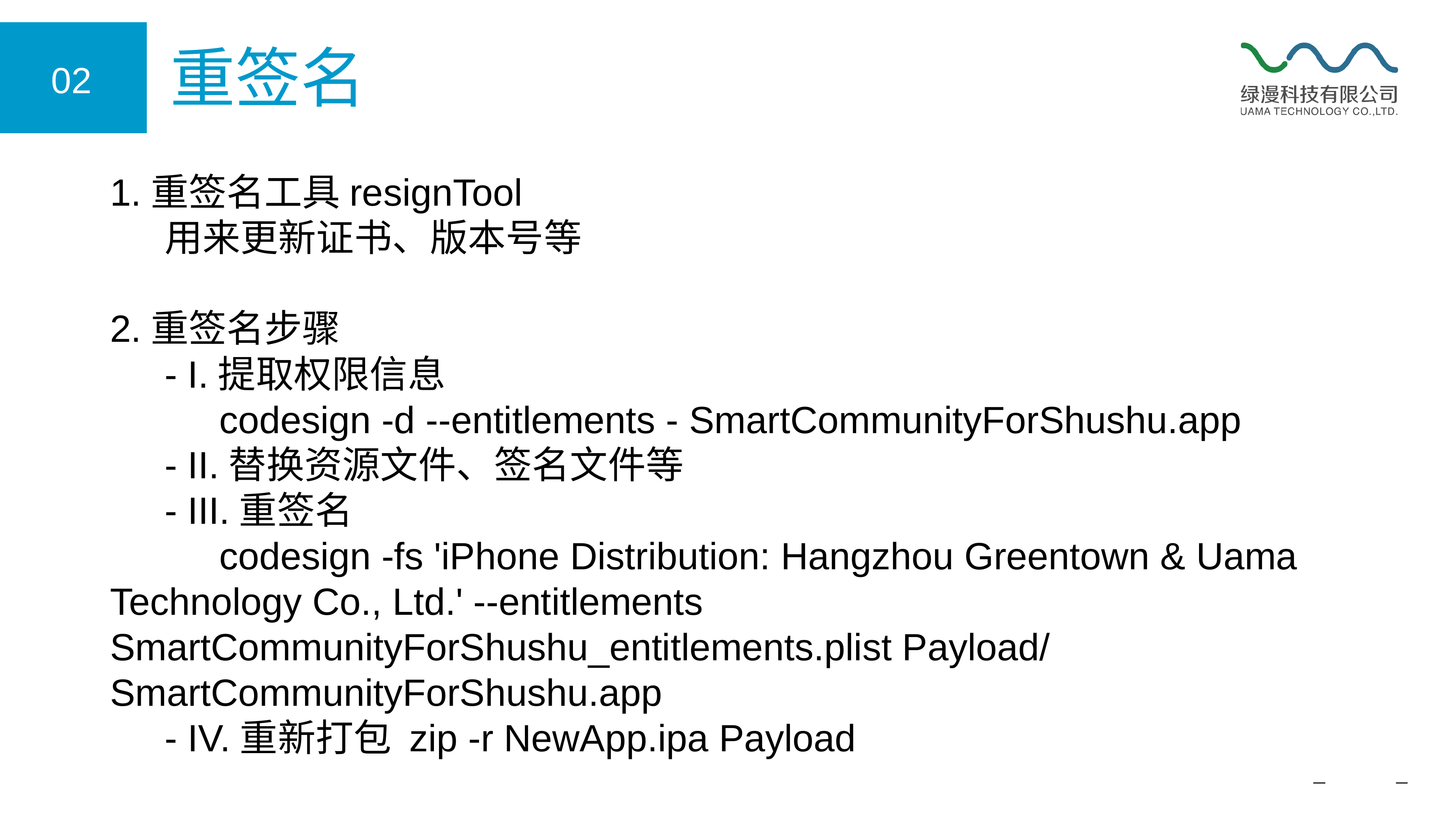

# 重签名
02
1.重签名工具resignTool
	用来更新证书、版本号等

2.重签名步骤
	- I.提取权限信息
		codesign -d --entitlements - SmartCommunityForShushu.app
	- II.替换资源文件、签名文件等
	- III.重签名
		codesign -fs 'iPhone Distribution: Hangzhou Greentown & Uama Technology Co., Ltd.' --entitlements SmartCommunityForShushu_entitlements.plist Payload/SmartCommunityForShushu.app
	- IV.重新打包 zip -r NewApp.ipa Payload